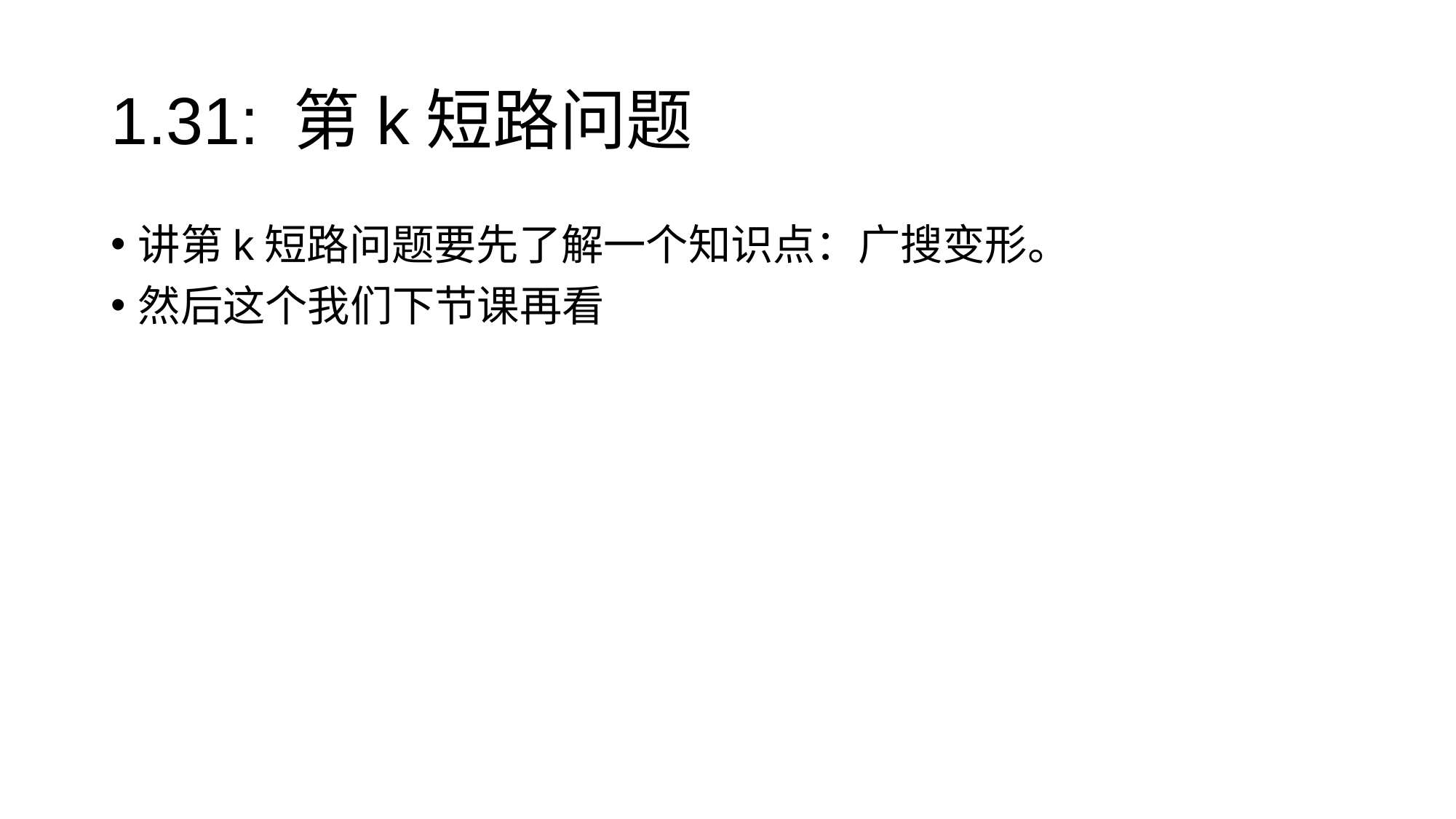

# 1.31: 第k短路问题
讲第k短路问题要先了解一个知识点：广搜变形。
然后这个我们下节课再看